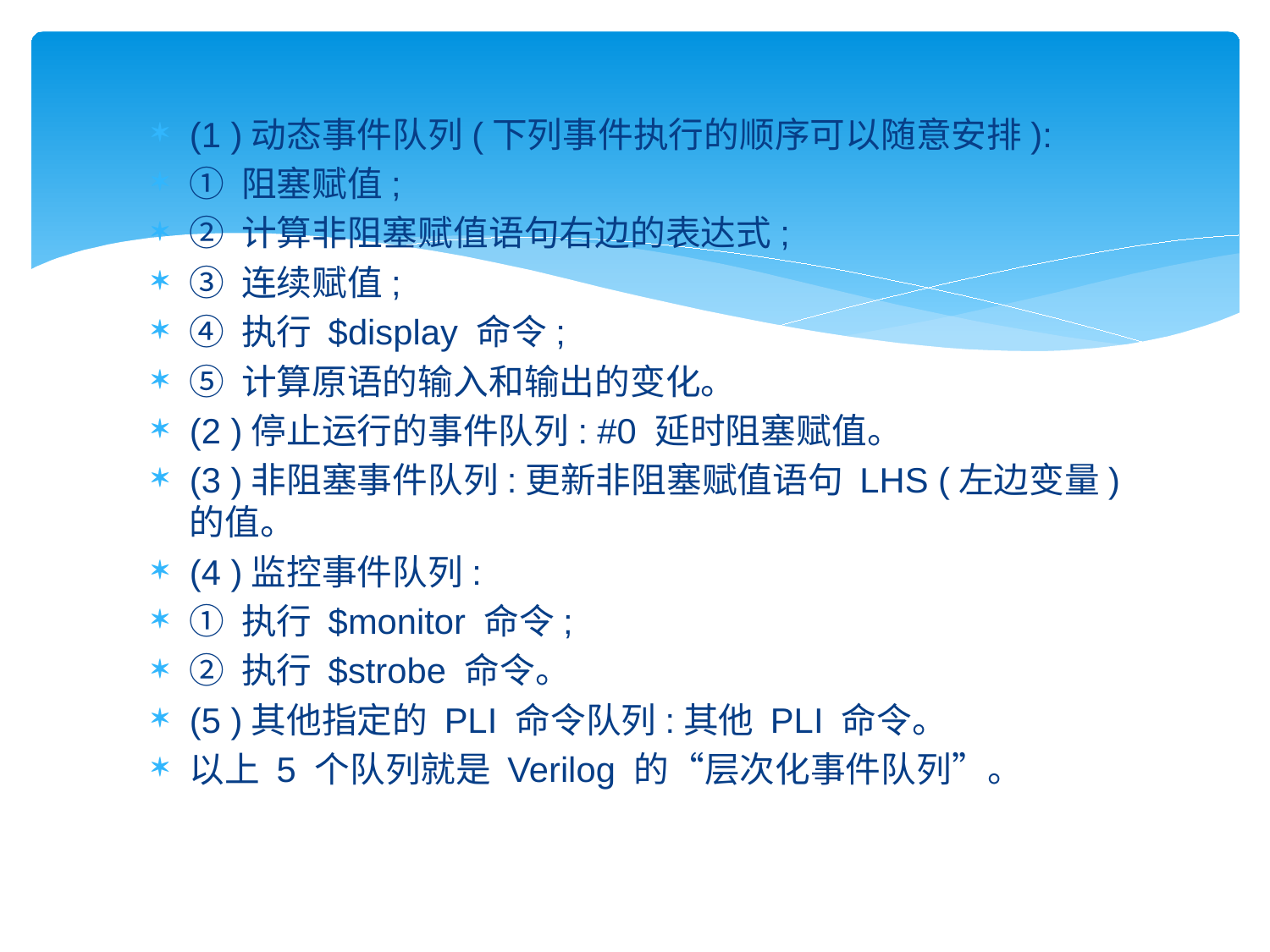

#
(1 )动态事件队列(下列事件执行的顺序可以随意安排):
① 阻塞赋值;
② 计算非阻塞赋值语句右边的表达式;
③ 连续赋值;
④ 执行 $display 命令;
⑤ 计算原语的输入和输出的变化。
(2 )停止运行的事件队列: #0 延时阻塞赋值。
(3 )非阻塞事件队列:更新非阻塞赋值语句 LHS (左边变量)的值。
(4 )监控事件队列:
① 执行 $monitor 命令;
② 执行 $strobe 命令。
(5 )其他指定的 PLI 命令队列:其他 PLI 命令。
以上 5 个队列就是 Verilog 的“层次化事件队列”。